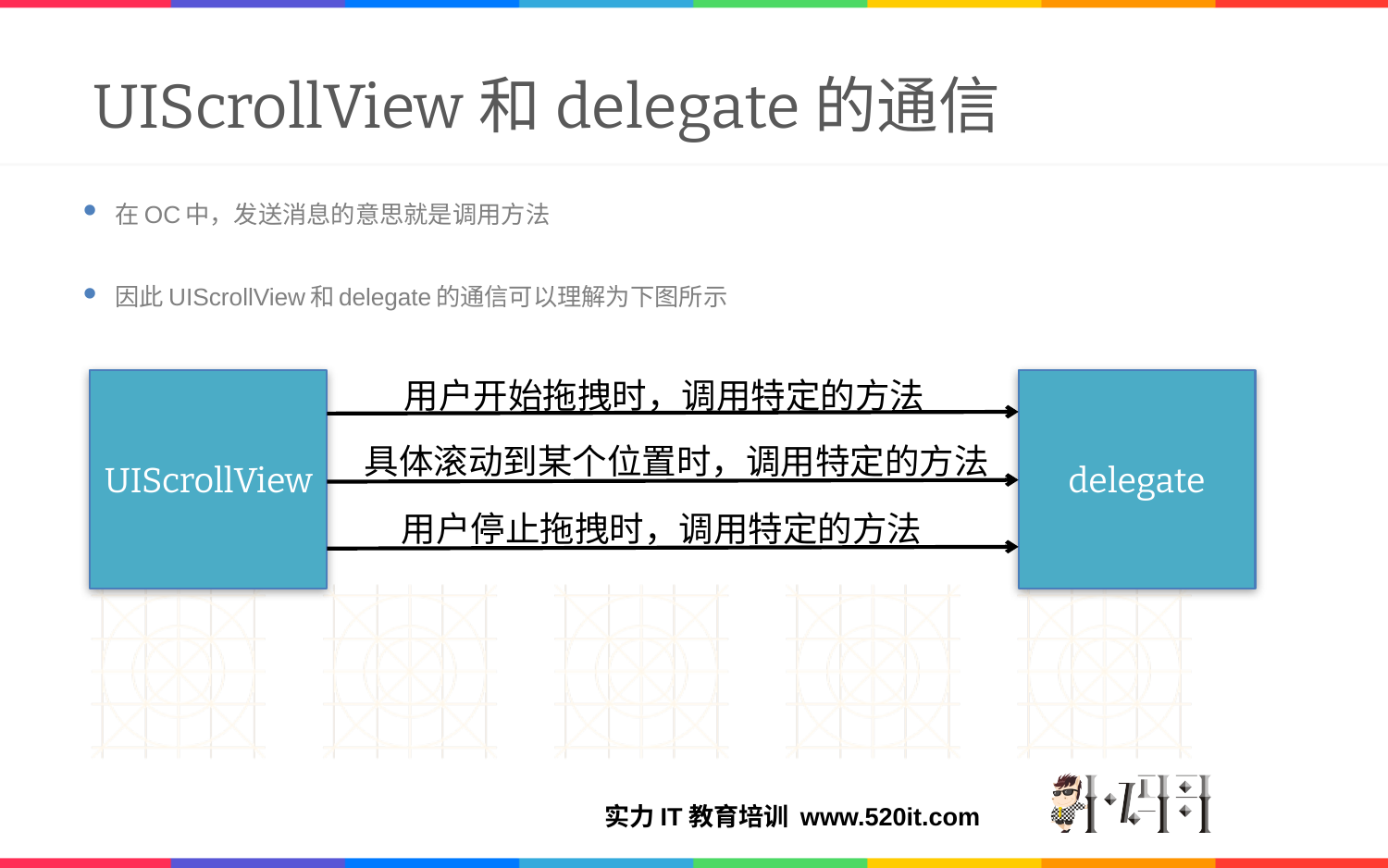

# UIScrollView和delegate的通信
在OC中，发送消息的意思就是调用方法

因此UIScrollView和delegate的通信可以理解为下图所示
用户开始拖拽时，调用特定的方法
UIScrollView
delegate
具体滚动到某个位置时，调用特定的方法
用户停止拖拽时，调用特定的方法